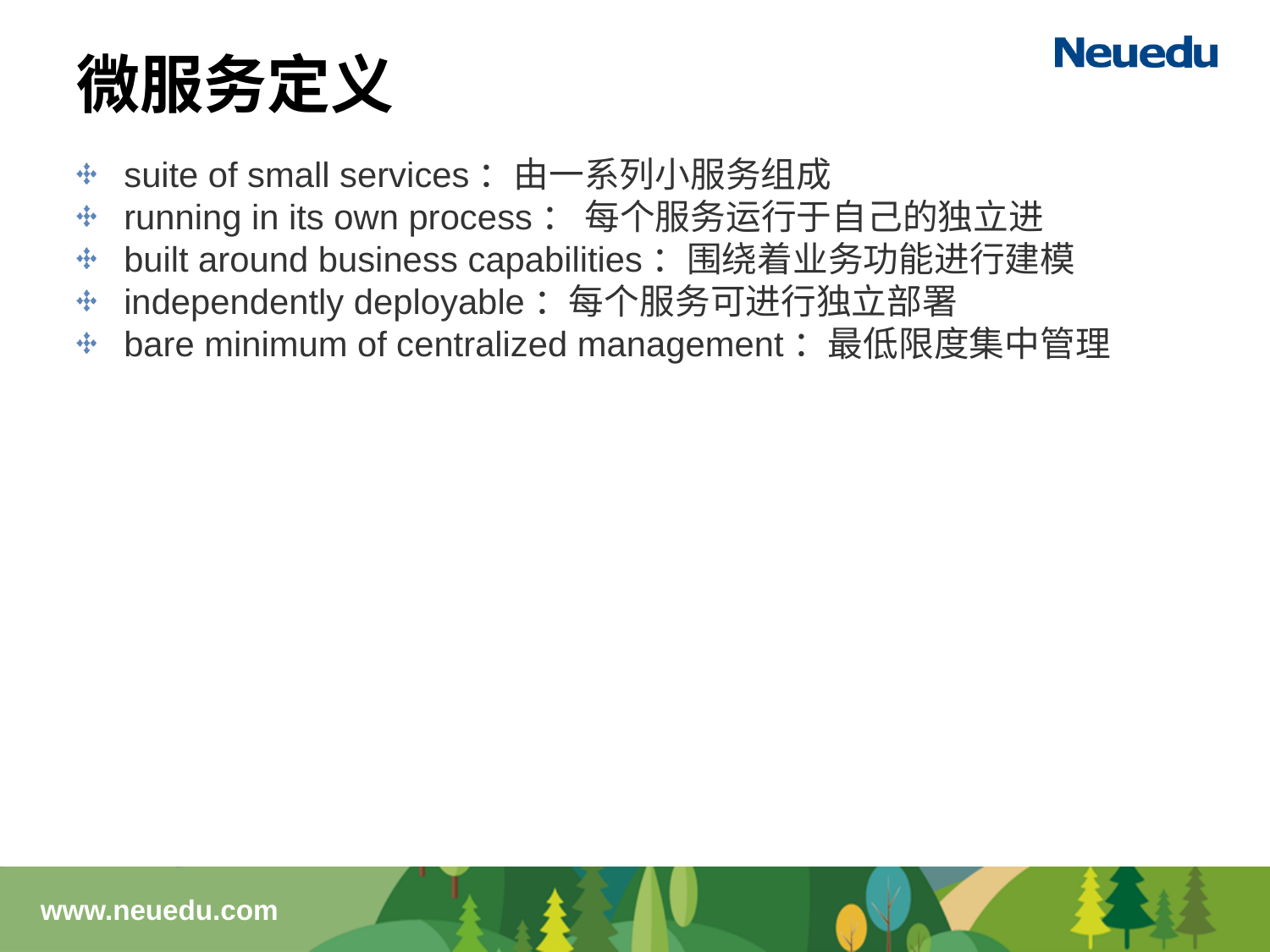

# 微服务定义
suite of small services：由一系列小服务组成
running in its own process： 每个服务运行于自己的独立进
built around business capabilities：围绕着业务功能进行建模
independently deployable：每个服务可进行独立部署
bare minimum of centralized management：最低限度集中管理